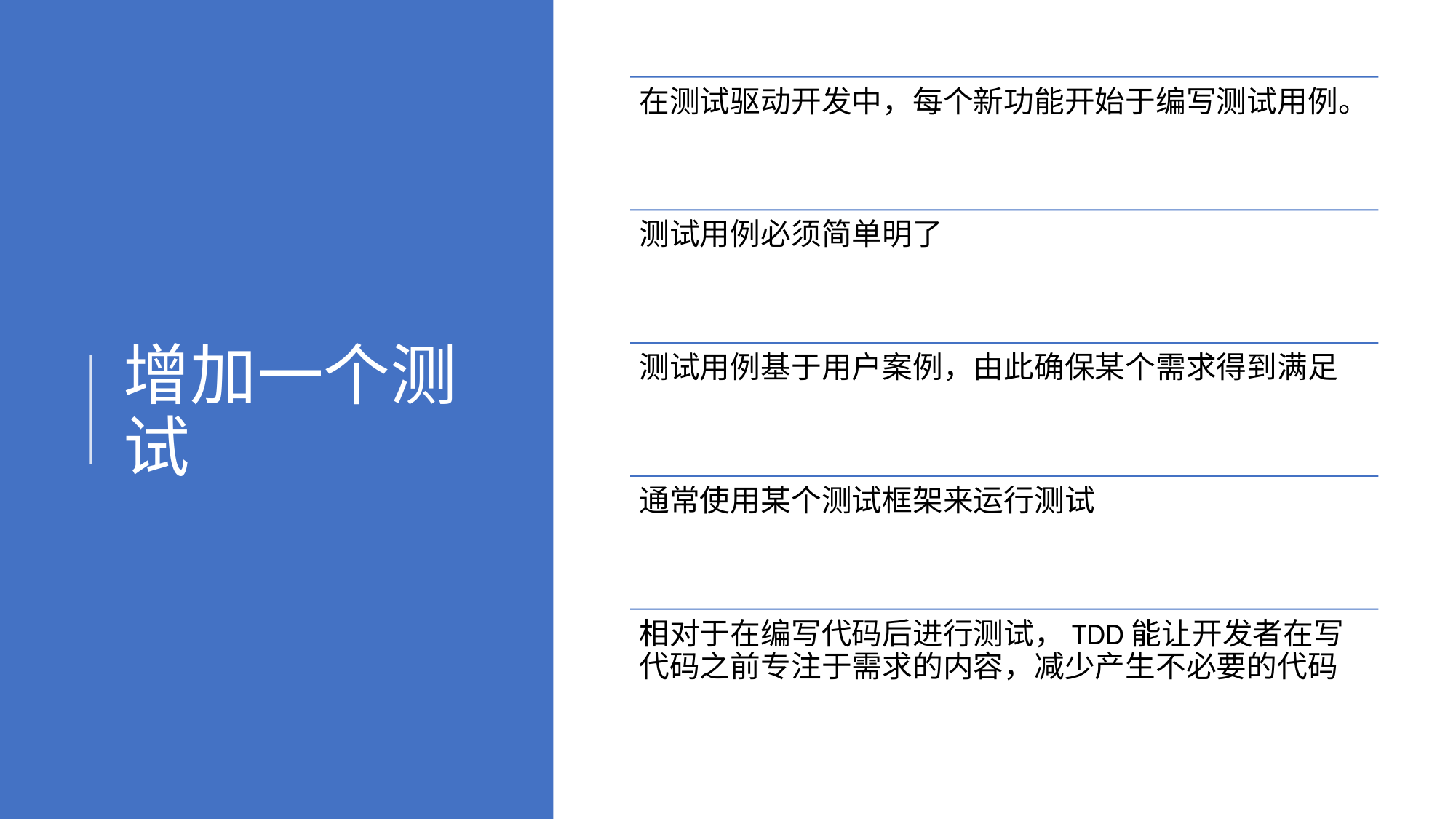

在测试驱动开发中，每个新功能开始于编写测试用例。
测试用例必须简单明了
测试用例基于用户案例，由此确保某个需求得到满足
通常使用某个测试框架来运行测试
相对于在编写代码后进行测试，TDD能让开发者在写代码之前专注于需求的内容，减少产生不必要的代码
# 增加一个测试